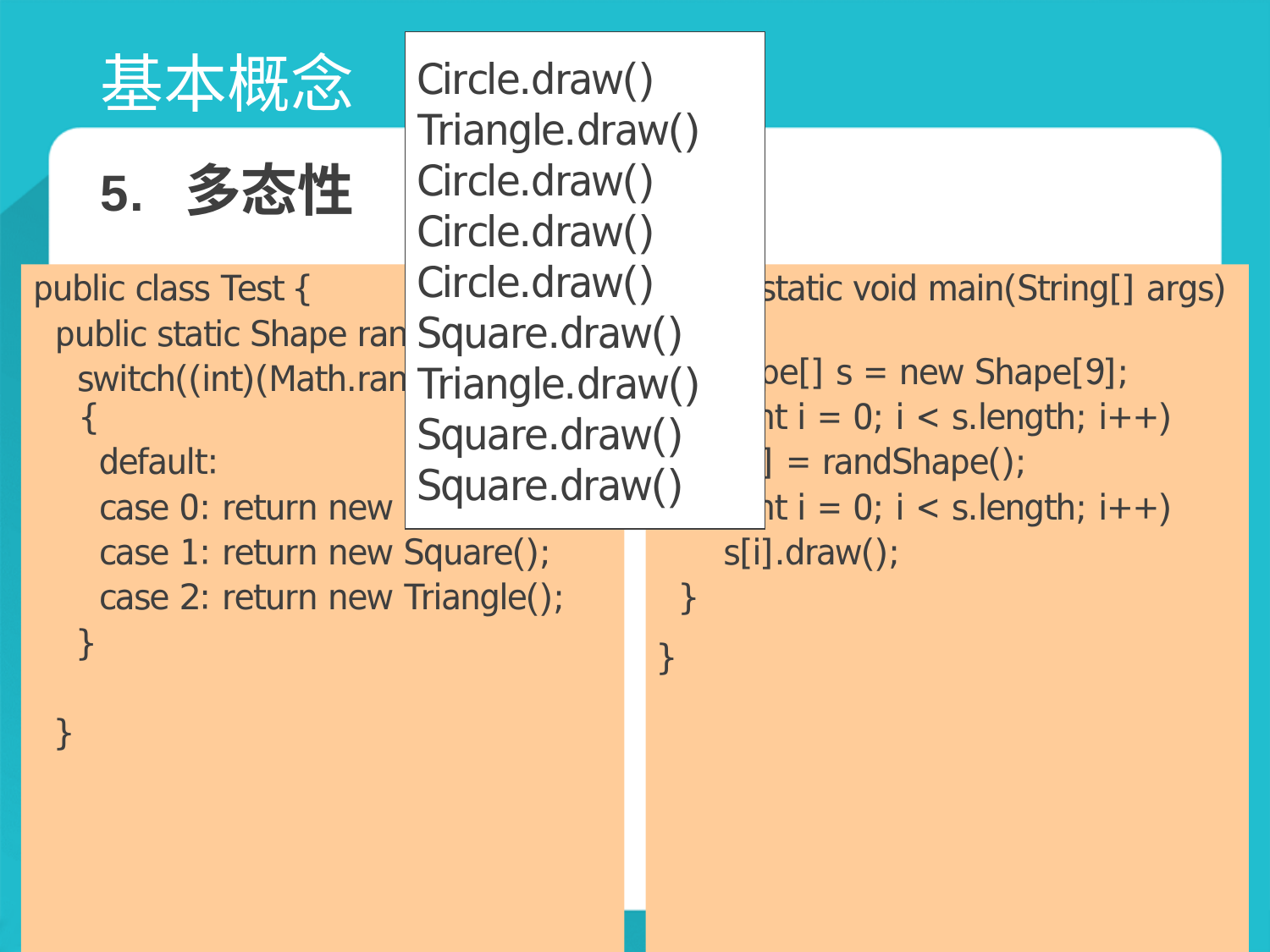

# 基本概念
Circle.draw()
Triangle.draw()
Circle.draw()
Circle.draw()
Circle.draw()
Square.draw()
Triangle.draw()
Square.draw()
Square.draw()
多态性
public class Test {
  public static Shape randShape() {
    switch((int)(Math.random() * 3)) {
      default:
      case 0: return new Circle();
      case 1: return new Square();
      case 2: return new Triangle();
    }

  }
public static void main(String[] args) {
    Shape[] s = new Shape[9];
   for(int i = 0; i < s.length; i++)
      s[i] = randShape();
   for(int i = 0; i < s.length; i++)
      s[i].draw();
  }
}
20